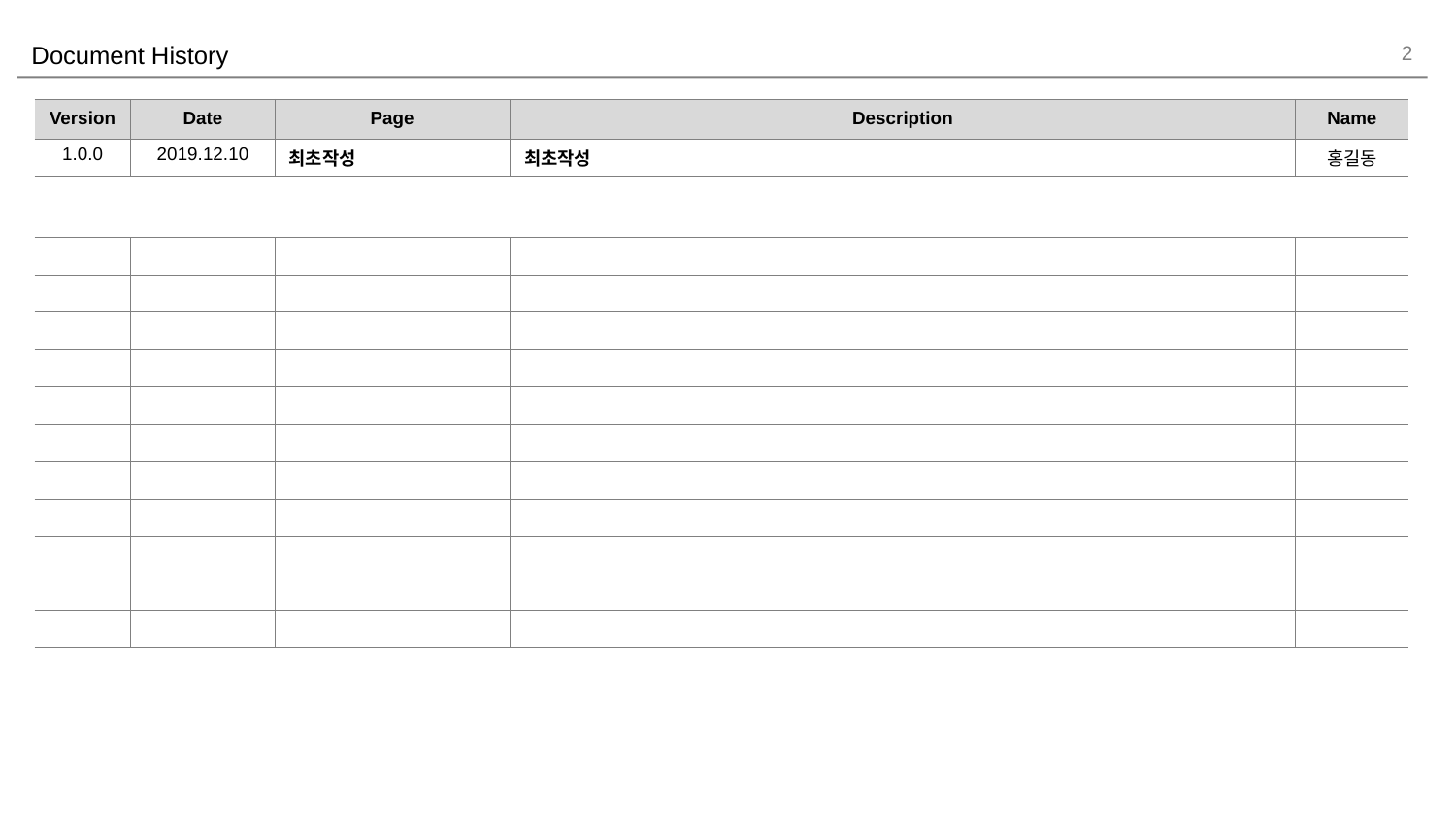

2
# Document History
| Version | Date | Page | Description | Name |
| --- | --- | --- | --- | --- |
| 1.0.0 | 2019.12.10 | 최초작성 | 최초작성 | 홍길동 |
|  |  |  |  |  |
|  |  |  |  |  |
|  |  |  |  |  |
|  |  |  |  |  |
|  |  |  |  |  |
|  |  |  |  |  |
|  |  |  |  |  |
|  |  |  |  |  |
|  |  |  |  |  |
|  |  |  |  |  |
|  |  |  |  |  |
|  |  |  |  |  |